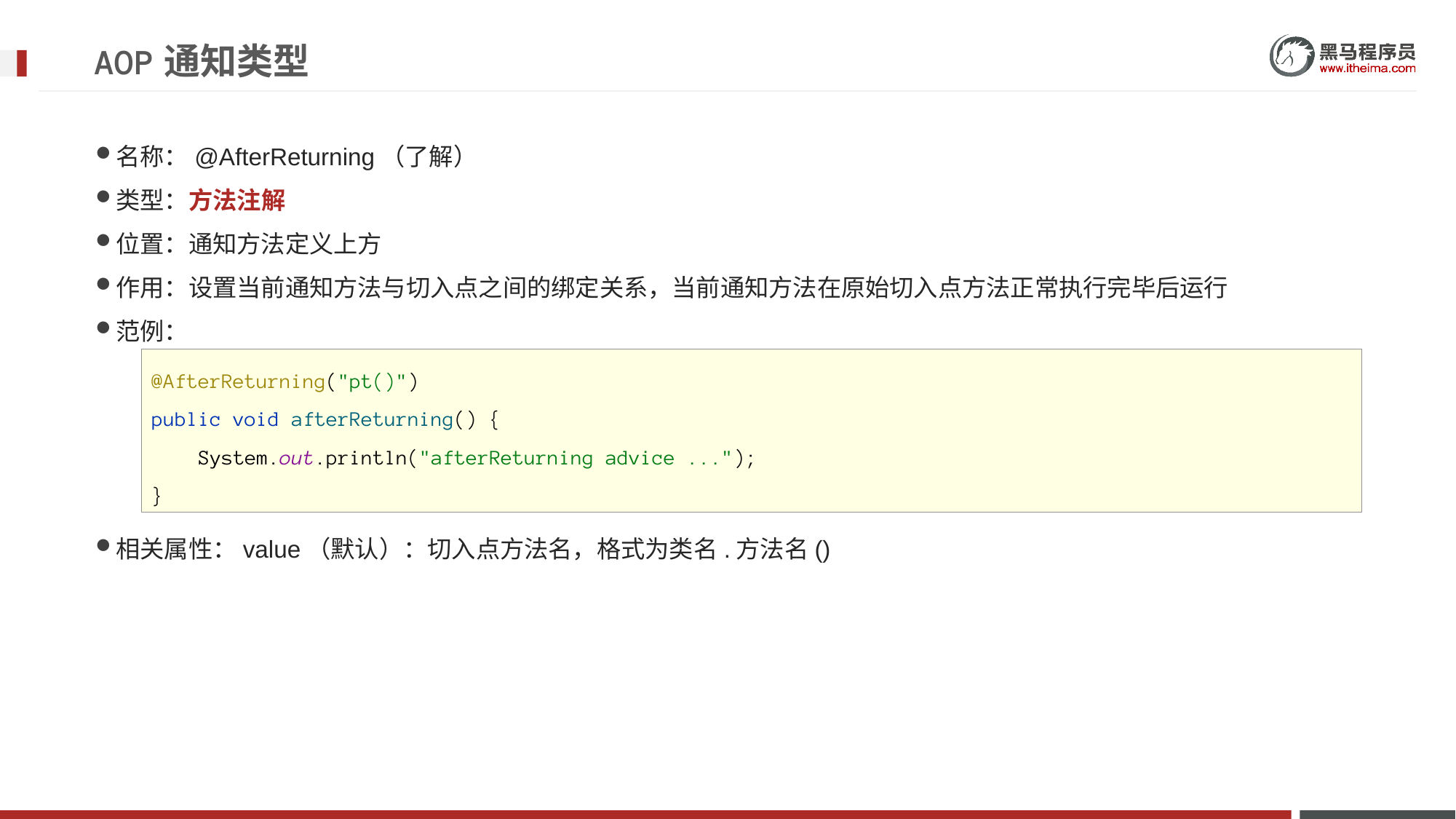

# AOP通知类型
名称：@AfterReturning（了解）
类型：方法注解
位置：通知方法定义上方
作用：设置当前通知方法与切入点之间的绑定关系，当前通知方法在原始切入点方法正常执行完毕后运行
范例：

相关属性：value（默认）：切入点方法名，格式为类名.方法名()
@AfterReturning("pt()")
public void afterReturning() {
    System.out.println("afterReturning advice ...");
}